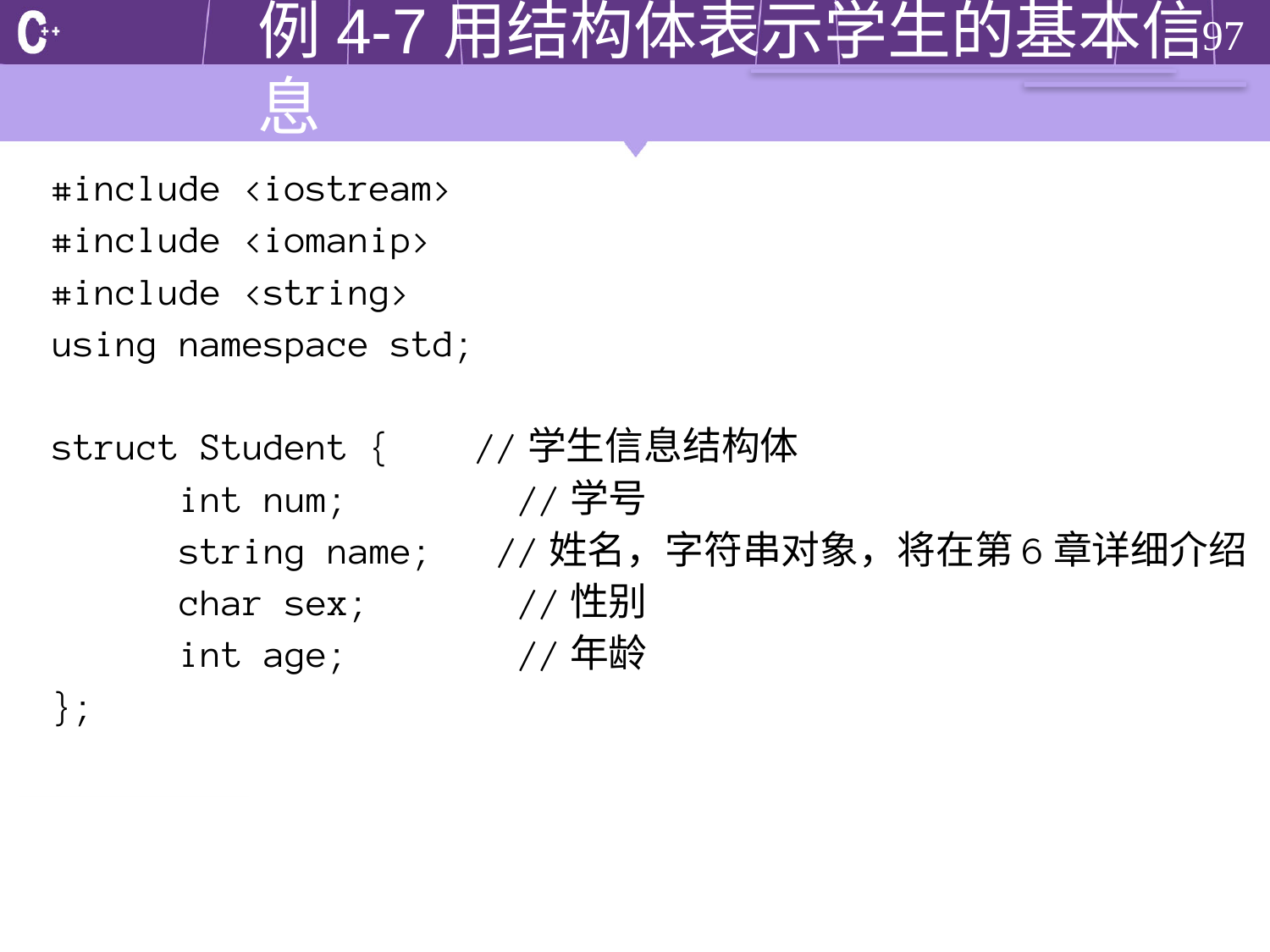

# 例4-7用结构体表示学生的基本信息
#include <iostream>
#include <iomanip>
#include <string>
using namespace std;

struct Student {    //学生信息结构体
	int num;	    //学号
	string name;   //姓名，字符串对象，将在第6章详细介绍
	char sex;	    //性别
	int age;	    //年龄
};